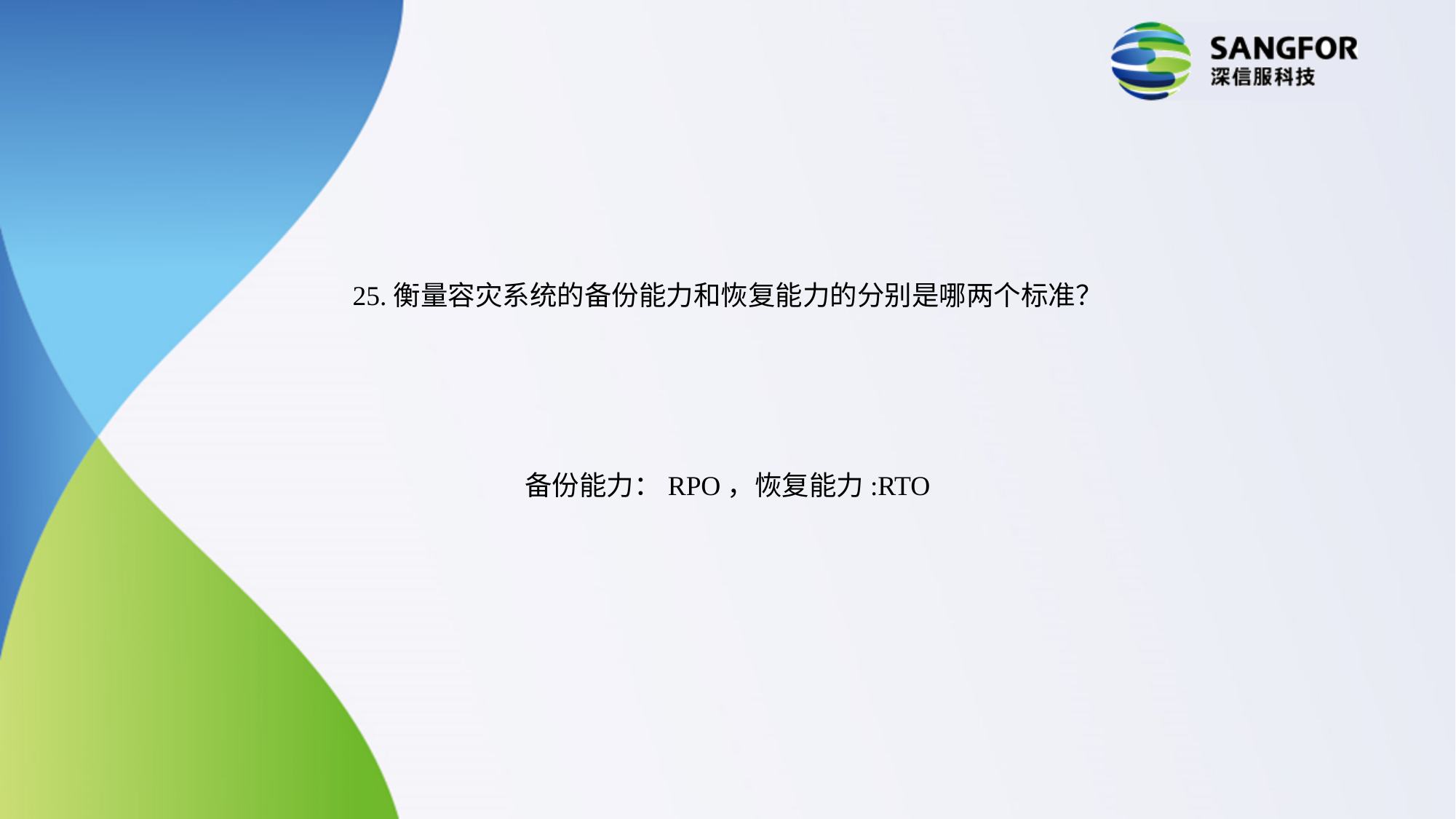

25.衡量容灾系统的备份能力和恢复能力的分别是哪两个标准？
备份能力：RPO，恢复能力:RTO